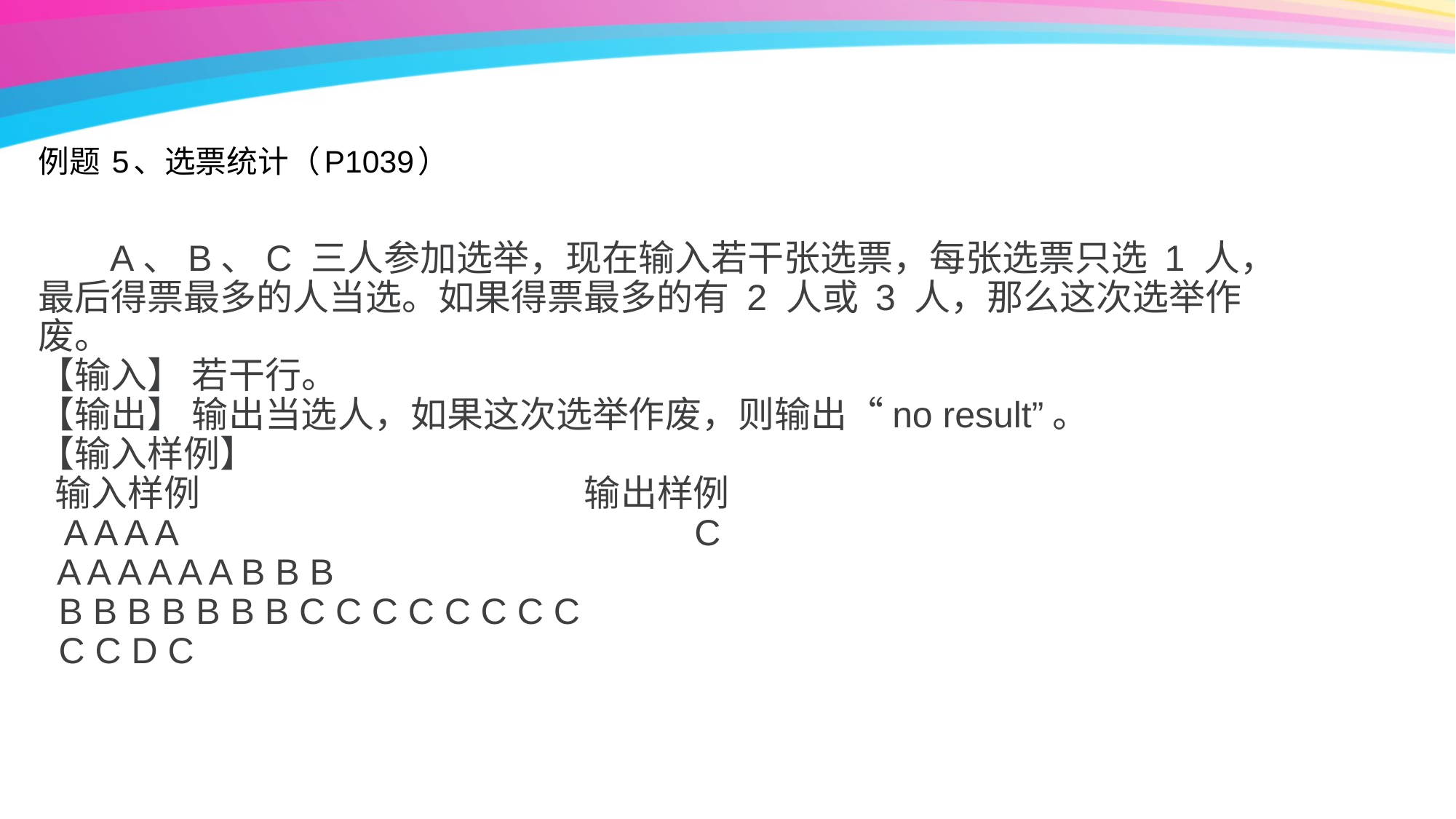

# 例题 5、选票统计（P1039）
       A、B、C 三人参加选举，现在输入若干张选票，每张选票只选 1 人，最后得票最多的人当选。如果得票最多的有 2 人或 3 人，那么这次选举作废。
【输入】 若干行。
【输出】 输出当选人，如果这次选举作废，则输出“no result”。
【输入样例】
  输入样例                                               输出样例
  A A A A                                                   C
  A A A A A A B B B
  B B B B B B B C C C C C C C C
  C C D C